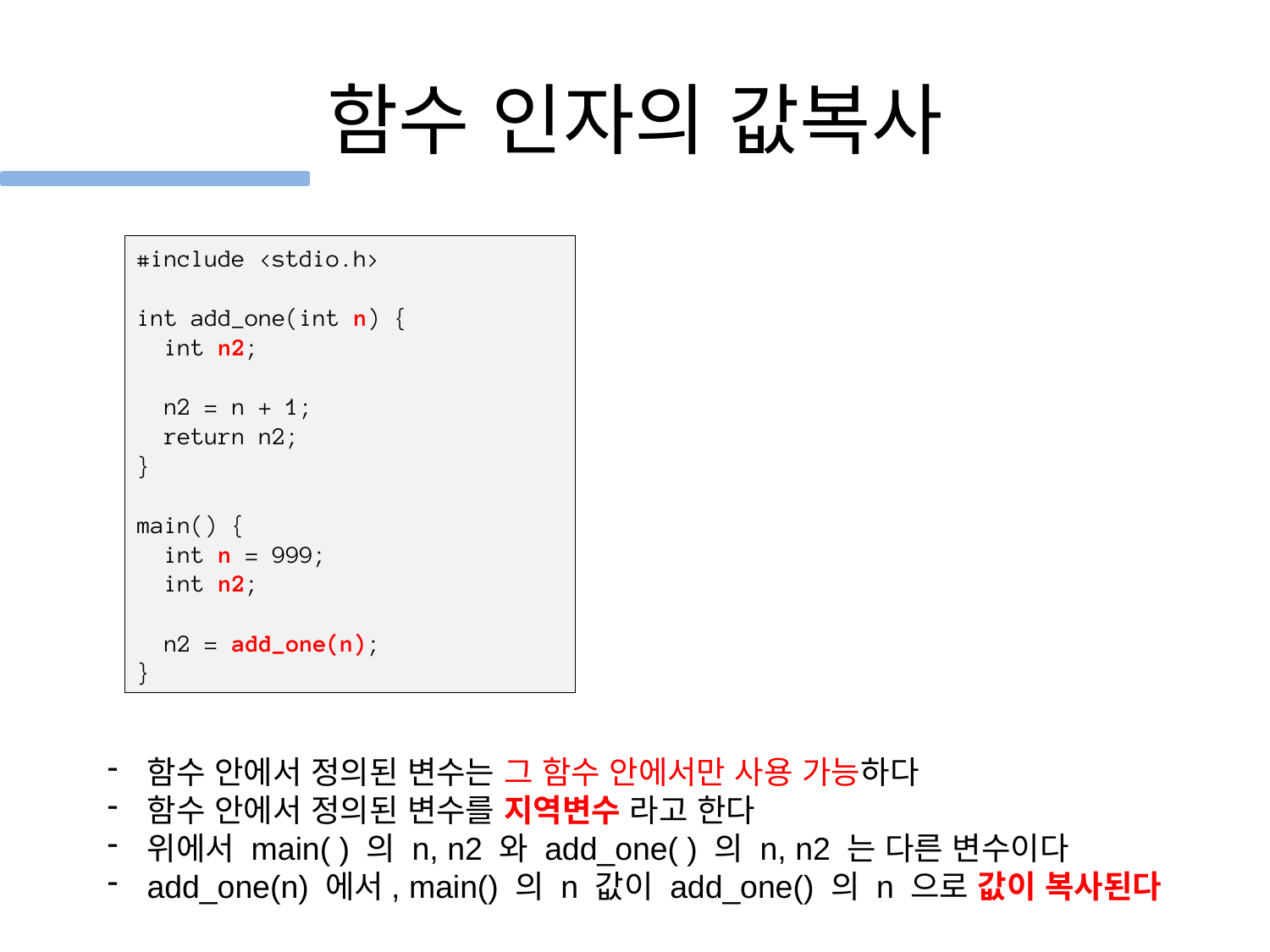

# 함수 인자의 값복사

#include <stdio.h>

int add_one(int n) {
  int n2;

  n2 = n + 1;
  return n2;
}

main() {
  int n = 999;
  int n2;

  n2 = add_one(n);
}
함수 안에서 정의된 변수는 그 함수 안에서만 사용 가능하다
함수 안에서 정의된 변수를 지역변수 라고 한다
위에서 main( ) 의 n, n2 와 add_one( ) 의 n, n2 는 다른 변수이다
add_one(n) 에서, main() 의 n 값이 add_one() 의 n 으로 값이 복사된다